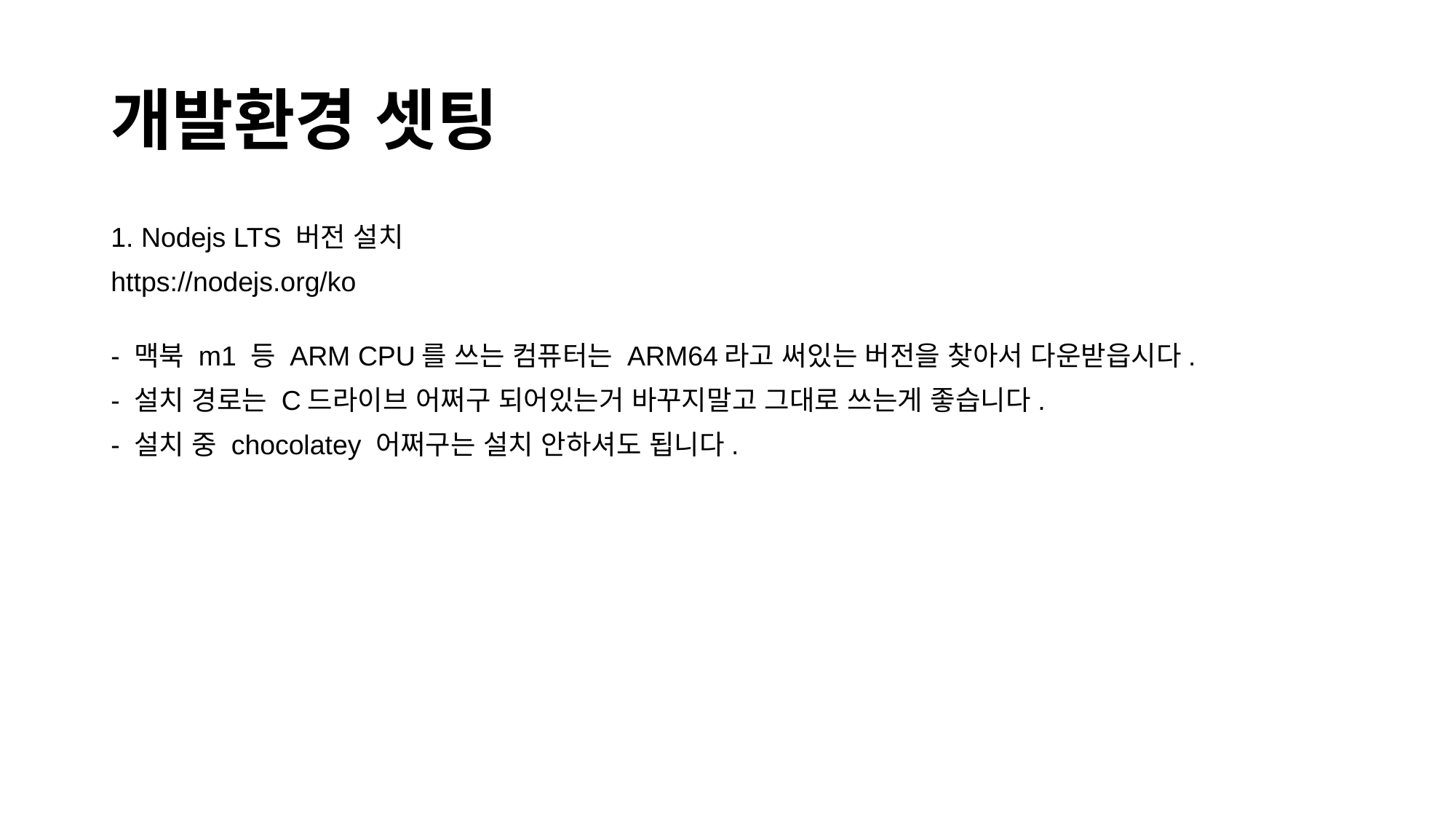

# 개발환경 셋팅
1. Nodejs LTS 버전 설치
https://nodejs.org/ko
- 맥북 m1 등 ARM CPU를 쓰는 컴퓨터는 ARM64라고 써있는 버전을 찾아서 다운받읍시다.
- 설치 경로는 C드라이브 어쩌구 되어있는거 바꾸지말고 그대로 쓰는게 좋습니다.
- 설치 중 chocolatey 어쩌구는 설치 안하셔도 됩니다.